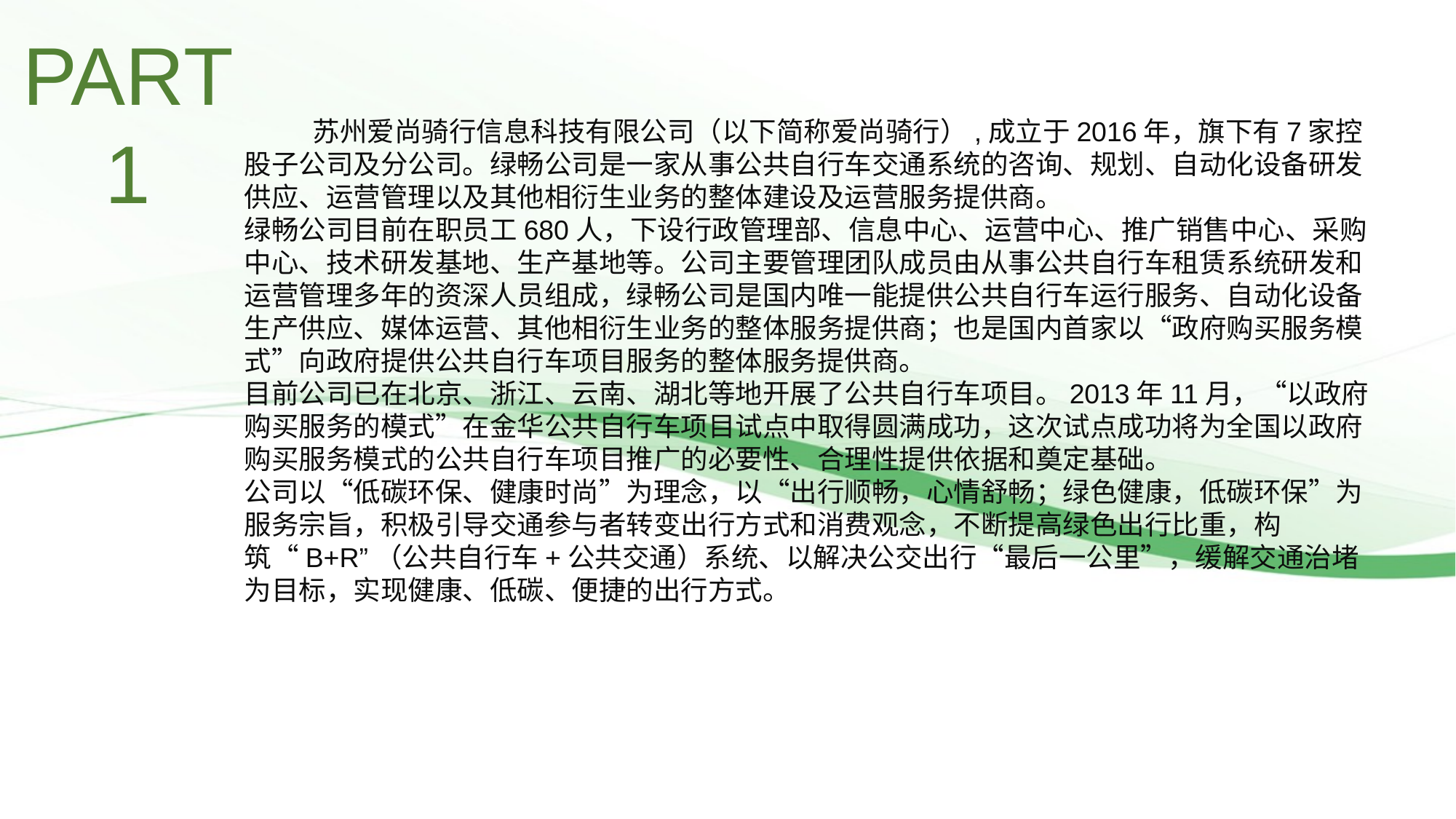

PART
1
          苏州爱尚骑行信息科技有限公司（以下简称爱尚骑行）,成立于2016年，旗下有7家控股子公司及分公司。绿畅公司是一家从事公共自行车交通系统的咨询、规划、自动化设备研发供应、运营管理以及其他相衍生业务的整体建设及运营服务提供商。
绿畅公司目前在职员工680人，下设行政管理部、信息中心、运营中心、推广销售中心、采购中心、技术研发基地、生产基地等。公司主要管理团队成员由从事公共自行车租赁系统研发和运营管理多年的资深人员组成，绿畅公司是国内唯一能提供公共自行车运行服务、自动化设备生产供应、媒体运营、其他相衍生业务的整体服务提供商；也是国内首家以“政府购买服务模式”向政府提供公共自行车项目服务的整体服务提供商。
目前公司已在北京、浙江、云南、湖北等地开展了公共自行车项目。2013年11月，“以政府购买服务的模式”在金华公共自行车项目试点中取得圆满成功，这次试点成功将为全国以政府购买服务模式的公共自行车项目推广的必要性、合理性提供依据和奠定基础。
公司以“低碳环保、健康时尚”为理念，以“出行顺畅，心情舒畅；绿色健康，低碳环保”为服务宗旨，积极引导交通参与者转变出行方式和消费观念，不断提高绿色出行比重，构筑“B+R”（公共自行车+公共交通）系统、以解决公交出行“最后一公里”，缓解交通治堵为目标，实现健康、低碳、便捷的出行方式。